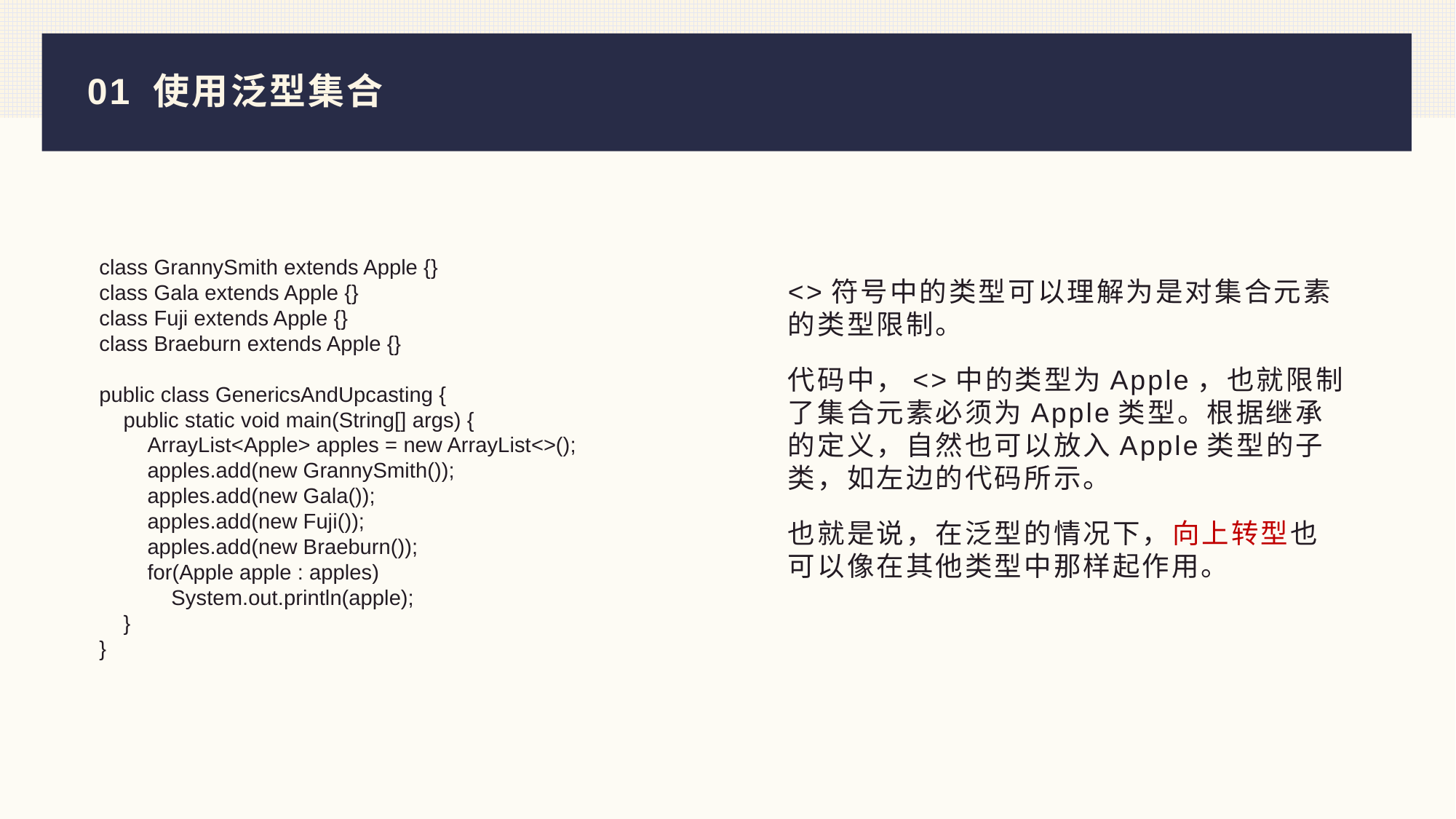

# 01 使用泛型集合
class GrannySmith extends Apple {}
class Gala extends Apple {}
class Fuji extends Apple {}
class Braeburn extends Apple {}

public class GenericsAndUpcasting {
    public static void main(String[] args) {
        ArrayList<Apple> apples = new ArrayList<>();
        apples.add(new GrannySmith());
        apples.add(new Gala());
        apples.add(new Fuji());
        apples.add(new Braeburn());
        for(Apple apple : apples)
            System.out.println(apple);
    }
}
<>符号中的类型可以理解为是对集合元素的类型限制。
代码中，<>中的类型为Apple，也就限制了集合元素必须为Apple类型。根据继承的定义，自然也可以放入Apple类型的子类，如左边的代码所示。
也就是说，在泛型的情况下，向上转型也可以像在其他类型中那样起作用。